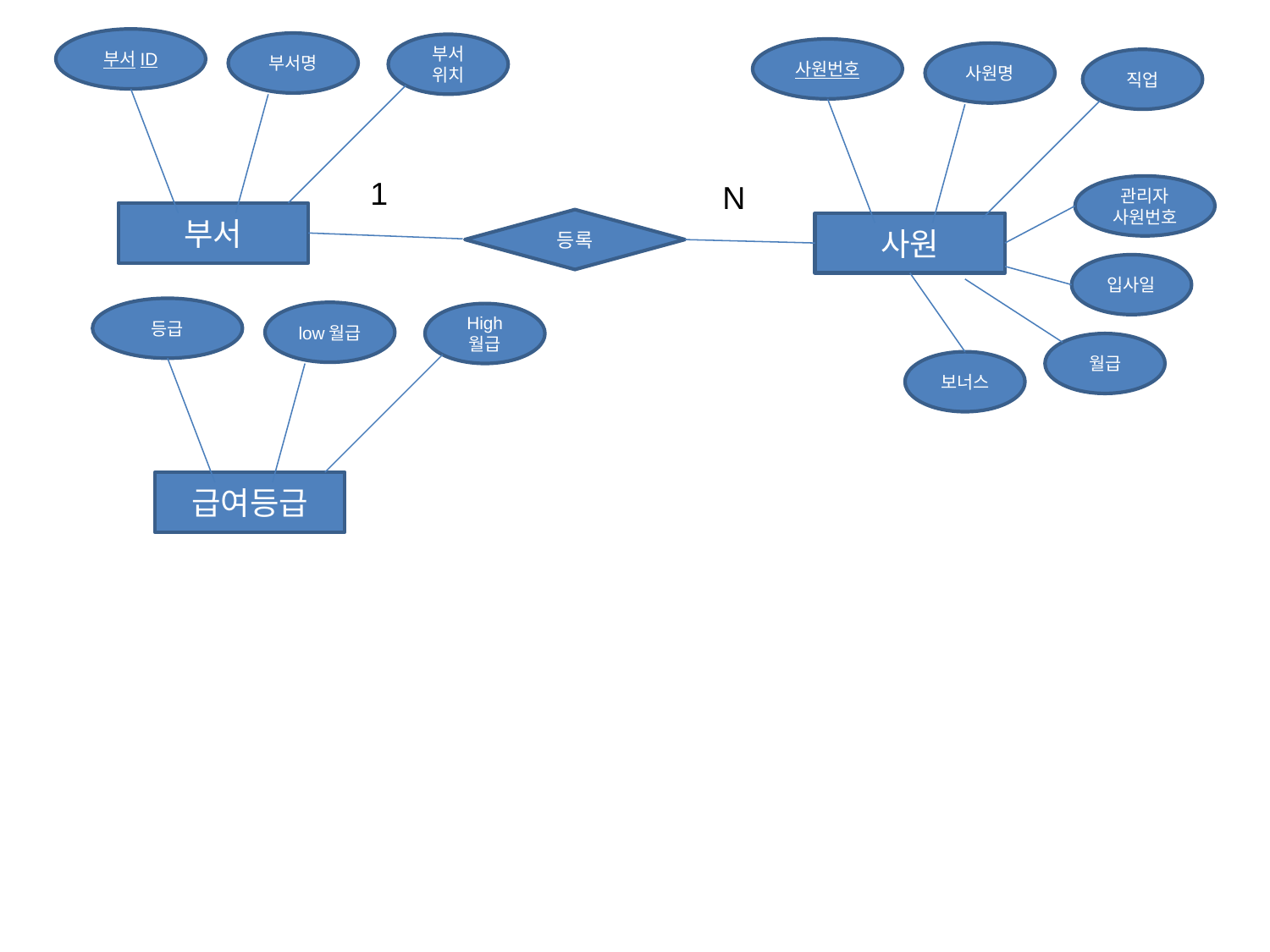

부서ID
부서명
부서
위치
사원번호
사원명
직업
1
N
관리자
사원번호
부서
등록
사원
입사일
등급
low월급
High
월급
월급
보너스
급여등급